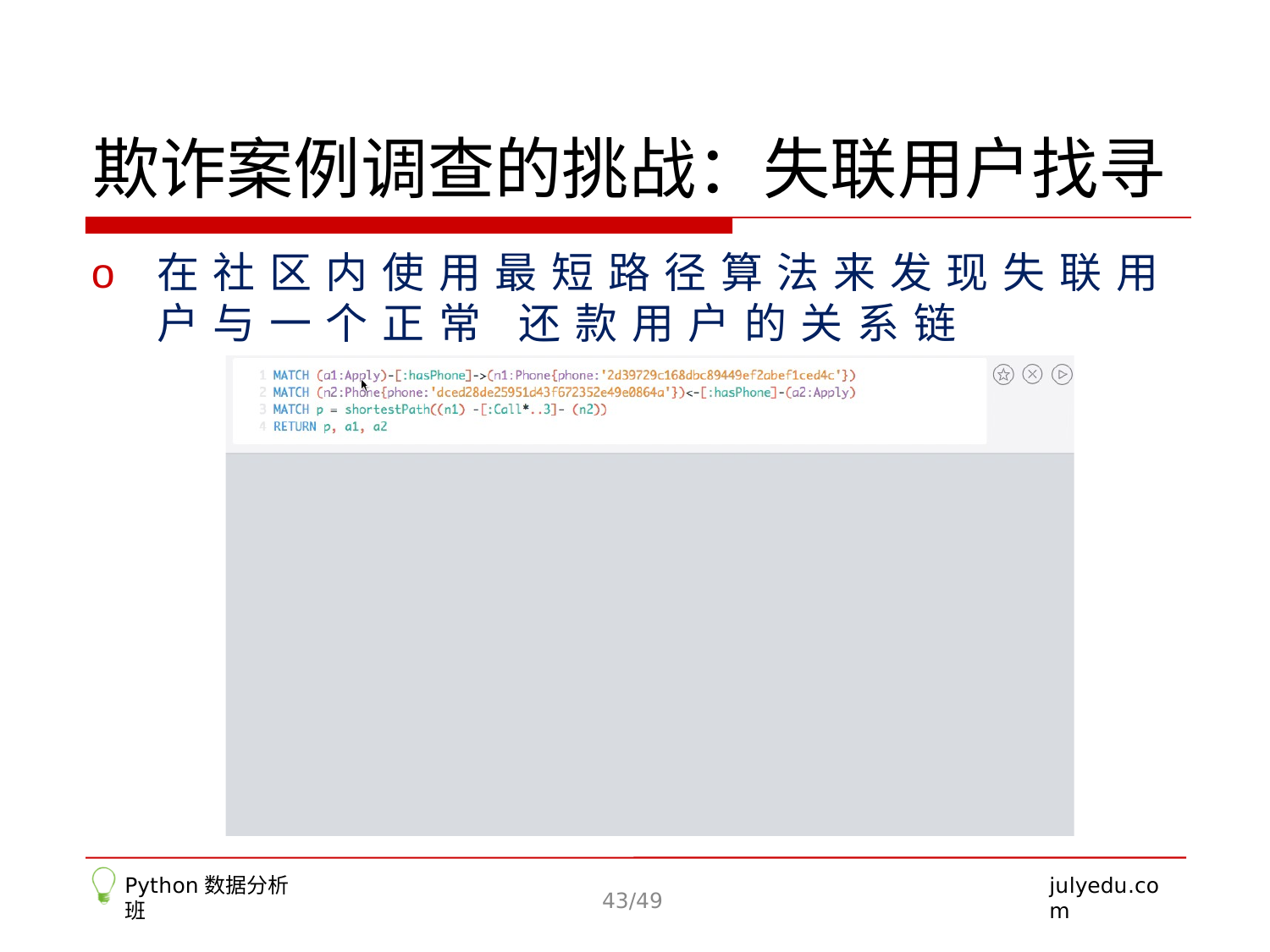

# 欺诈案例调查的挑战：失联用户找寻

o	在社区内使用最短路径算法来发现失联用户与一个正常 还款用户的关系链

Python数据分析班
julyedu.com
43/49